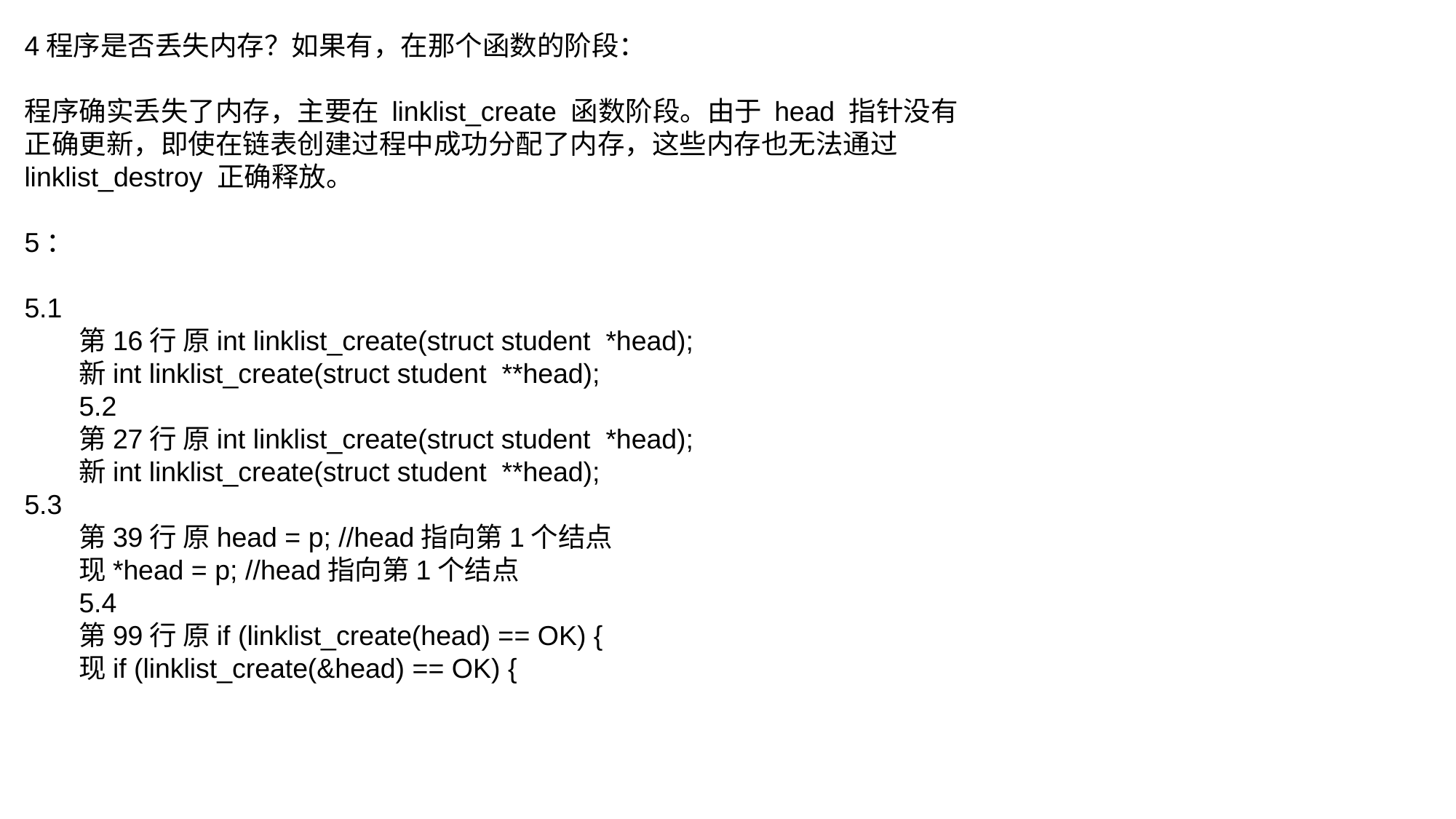

4程序是否丢失内存？如果有，在那个函数的阶段：

程序确实丢失了内存，主要在 linklist_create 函数阶段。由于 head 指针没有正确更新，即使在链表创建过程中成功分配了内存，这些内存也无法通过 linklist_destroy 正确释放。
5：

5.1
第16行 原int linklist_create(struct student  *head);
新int linklist_create(struct student  **head);
5.2
第27行 原int linklist_create(struct student  *head);
新int linklist_create(struct student  **head);
5.3
第39行 原head = p; //head指向第1个结点
现*head = p; //head指向第1个结点
5.4
第99行 原if (linklist_create(head) == OK) {
现if (linklist_create(&head) == OK) {